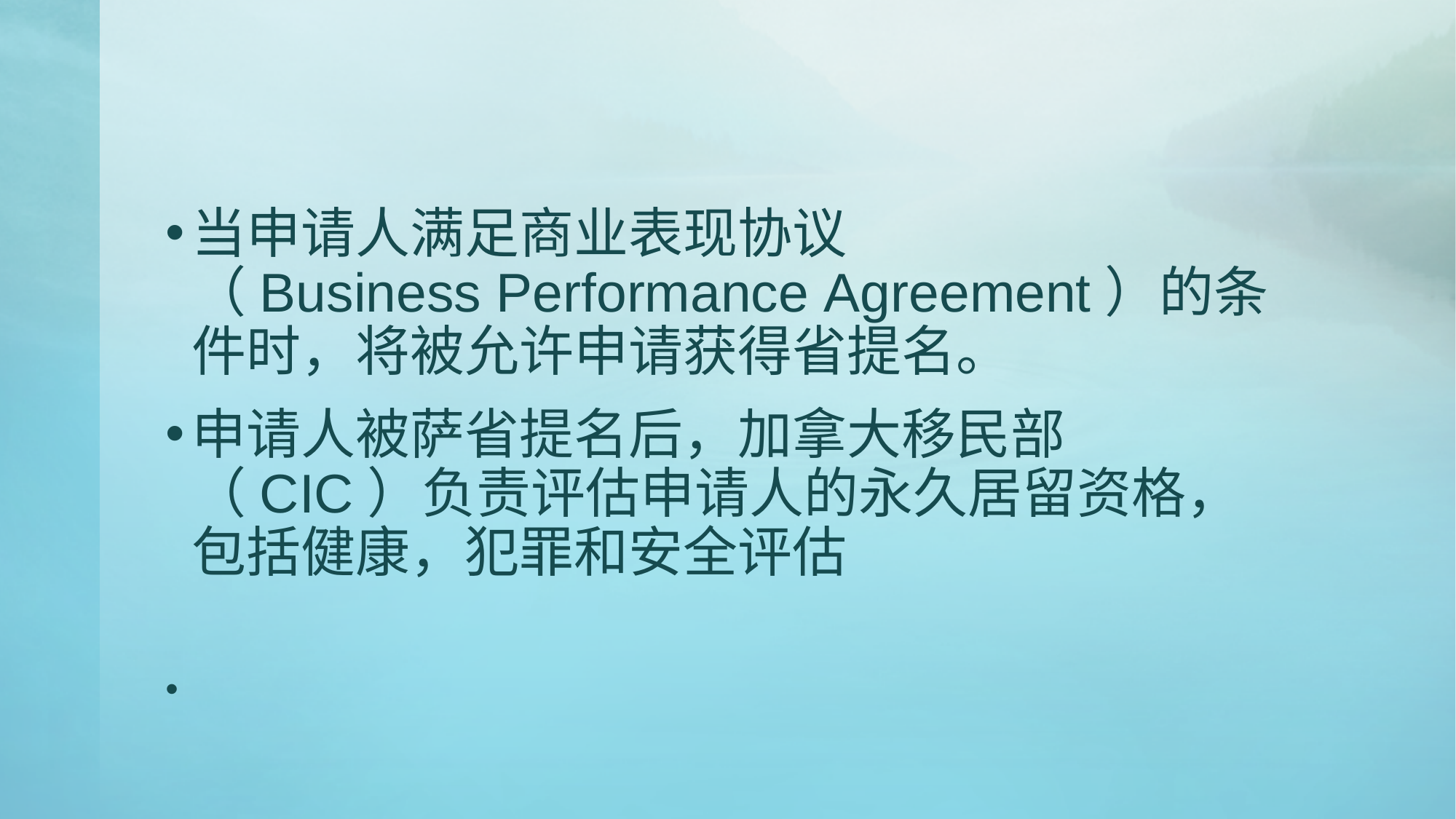

当申请人满足商业表现协议（Business Performance Agreement）的条件时，将被允许申请获得省提名。
申请人被萨省提名后，加拿大移民部（CIC）负责评估申请人的永久居留资格，包括健康，犯罪和安全评估